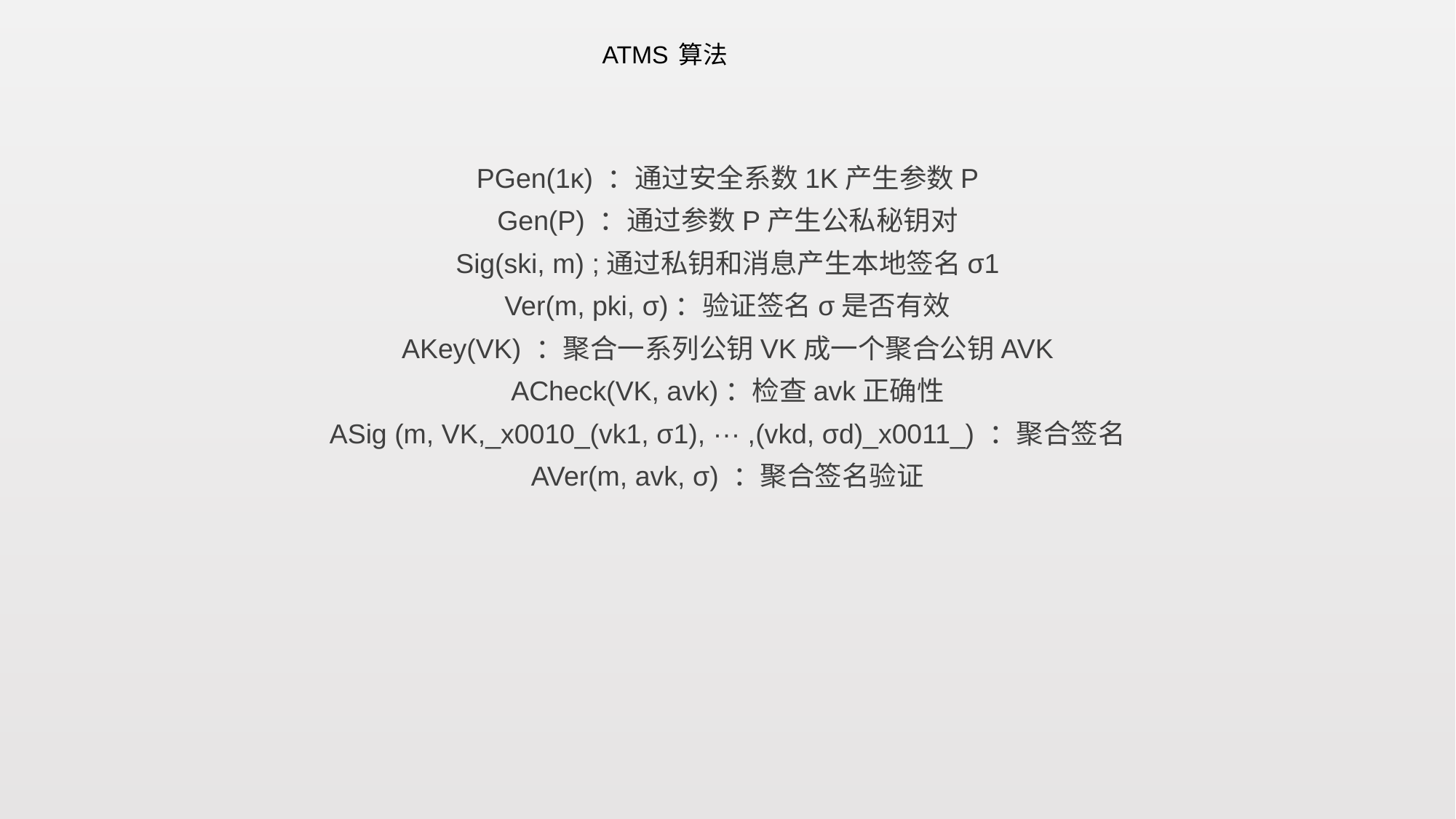

# ATMS 算法
PGen(1κ) ：通过安全系数1K产生参数P
Gen(P) ：通过参数P产生公私秘钥对
Sig(ski, m) ;通过私钥和消息产生本地签名σ1
Ver(m, pki, σ)：验证签名σ是否有效
AKey(VK) ：聚合一系列公钥VK成一个聚合公钥AVK
ACheck(VK, avk)：检查avk正确性
ASig (m, VK,_x0010_(vk1, σ1), ··· ,(vkd, σd)_x0011_) ：聚合签名
AVer(m, avk, σ) ：聚合签名验证